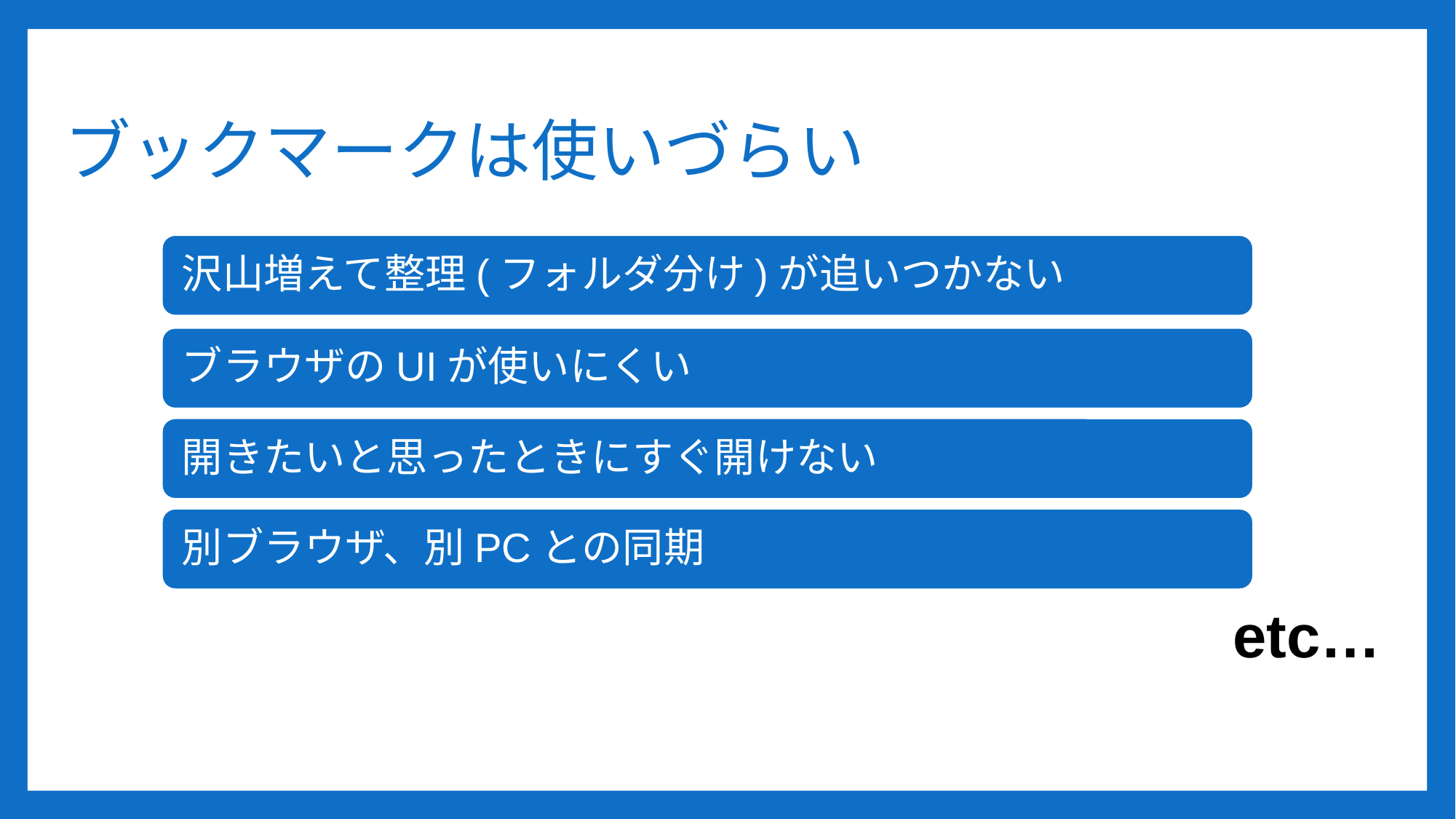

# ブックマークは使いづらい
沢山増えて整理(フォルダ分け)が追いつかない
ブラウザのUIが使いにくい
開きたいと思ったときにすぐ開けない
別ブラウザ、別PCとの同期
etc…